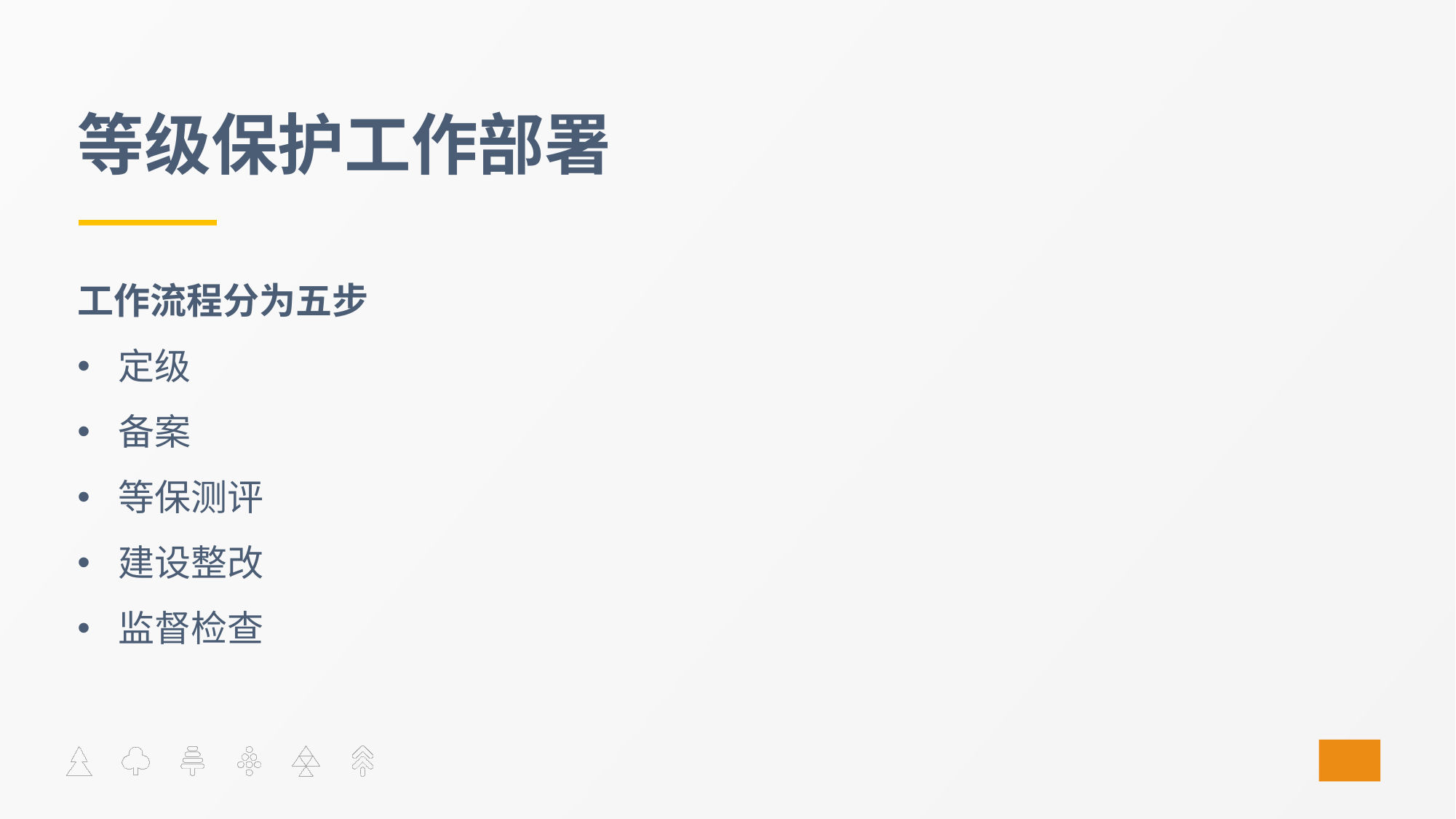

# 等级保护工作部署

工作流程分为五步
定级
备案
等保测评
建设整改
监督检查
13